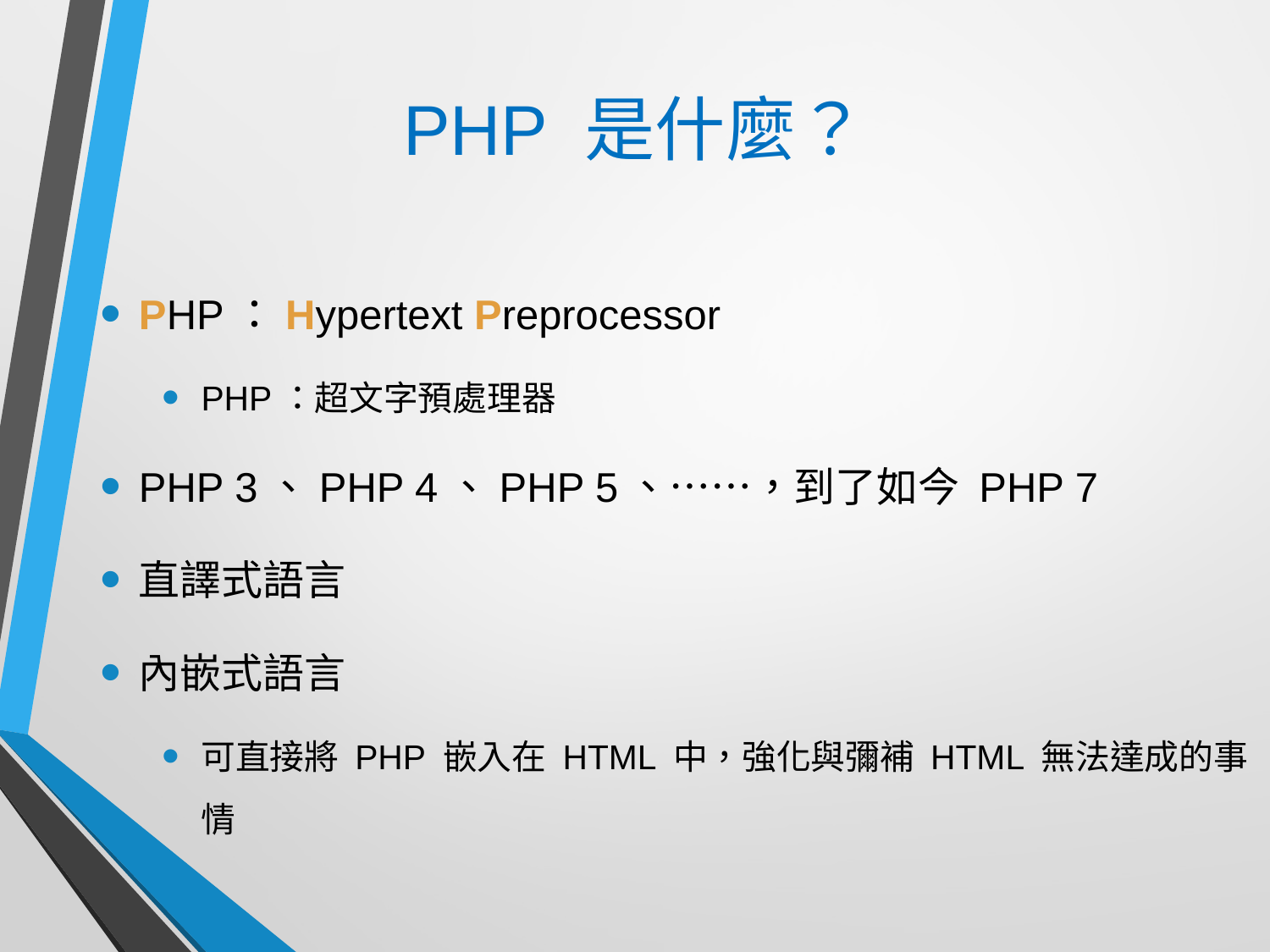

# PHP 是什麼？
PHP：Hypertext Preprocessor
PHP：超文字預處理器
PHP 3、PHP 4、PHP 5、……，到了如今 PHP 7
直譯式語言
內嵌式語言
可直接將 PHP 嵌入在 HTML 中，強化與彌補 HTML 無法達成的事情